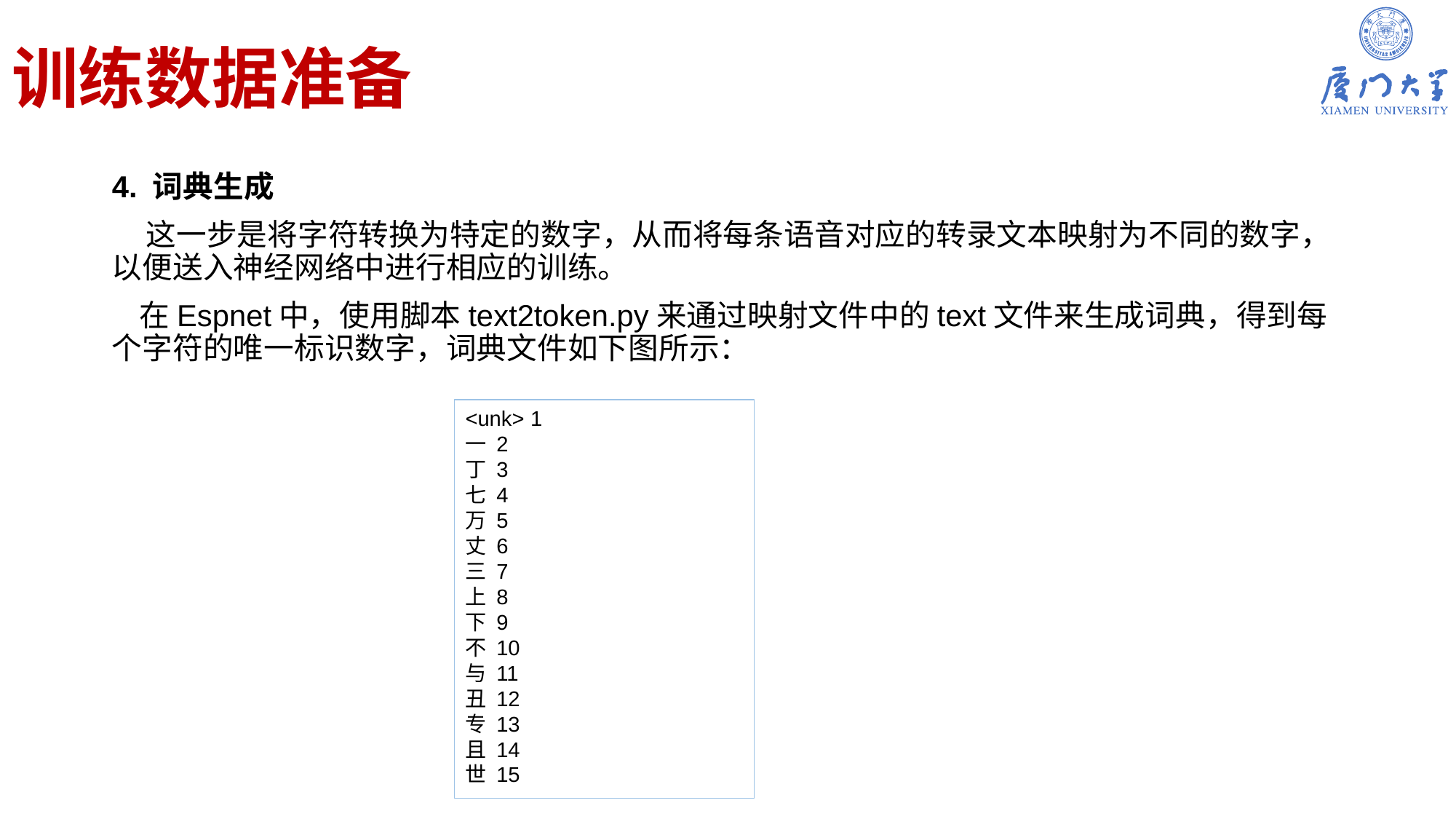

# 训练数据准备
4. 词典生成
    这一步是将字符转换为特定的数字，从而将每条语音对应的转录文本映射为不同的数字，以便送入神经网络中进行相应的训练。
   在Espnet中，使用脚本text2token.py来通过映射文件中的text文件来生成词典，得到每个字符的唯一标识数字，词典文件如下图所示：
<unk> 1
一 2
丁 3
七 4
万 5
丈 6
三 7
上 8
下 9
不 10
与 11
丑 12
专 13
且 14
世 15